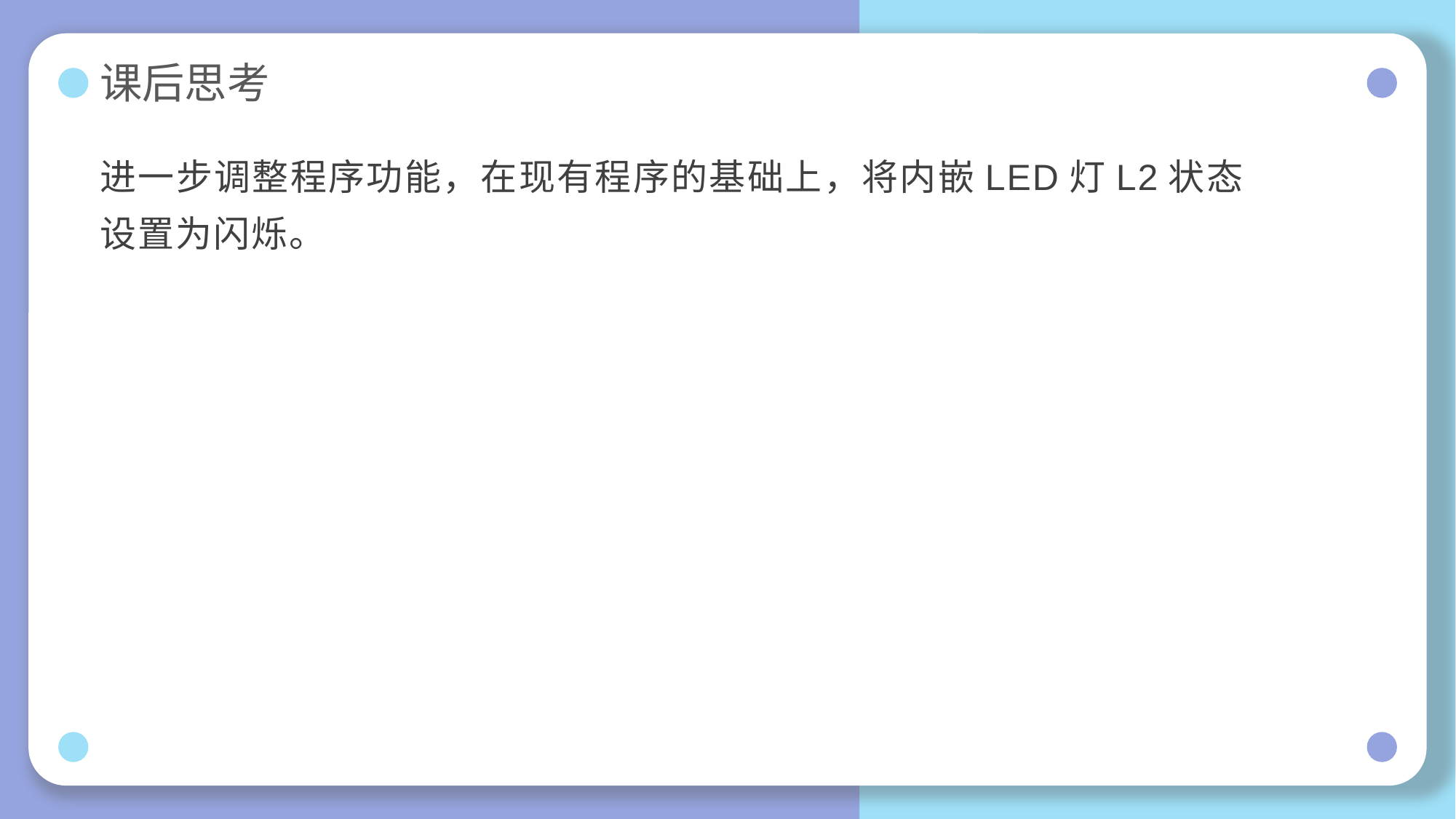

# 课后思考
进一步调整程序功能，在现有程序的基础上，将内嵌LED灯L2状态设置为闪烁。